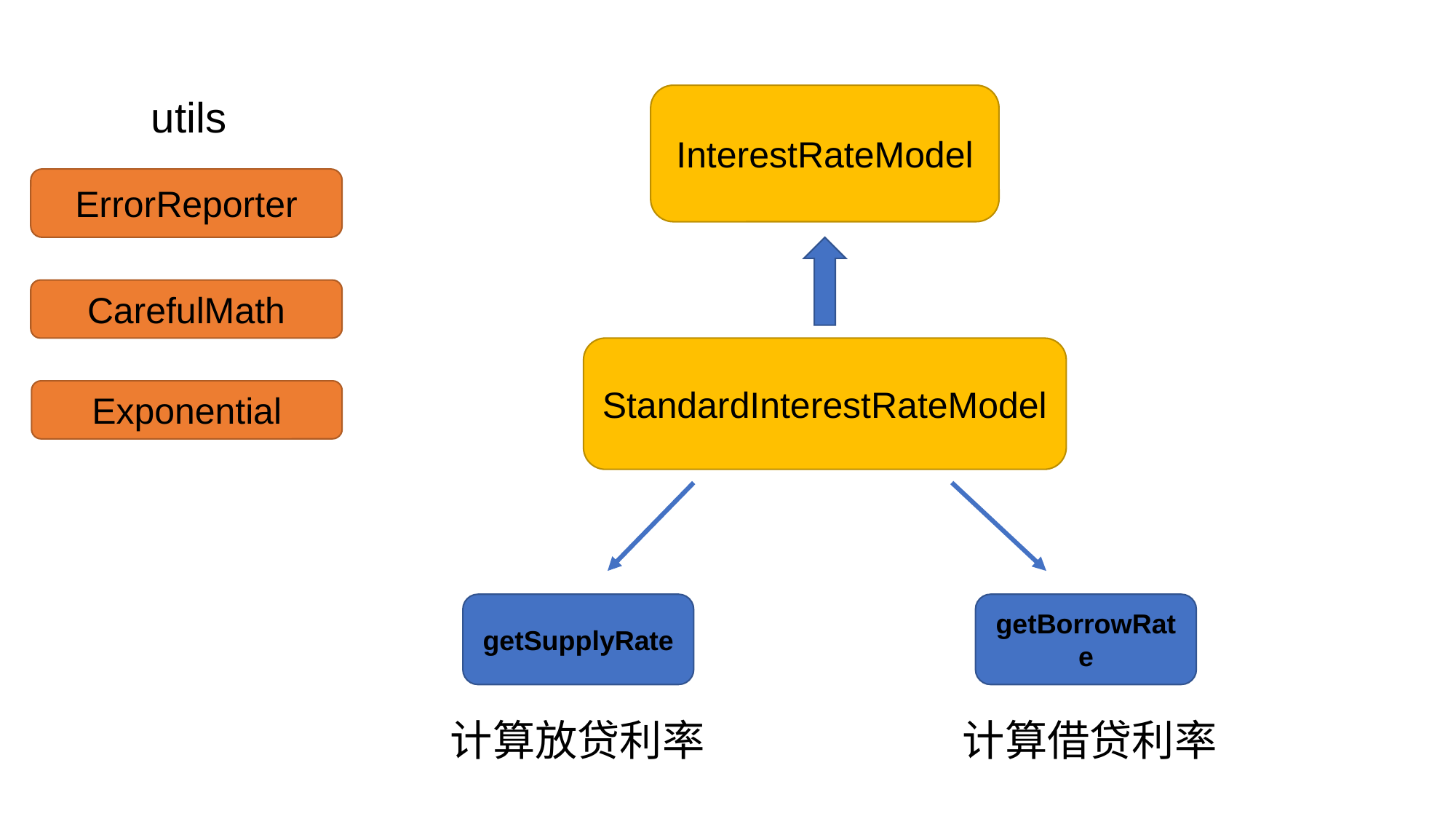

utils
InterestRateModel
ErrorReporter

CarefulMath
StandardInterestRateModel
Exponential
getSupplyRate
getBorrowRate
计算放贷利率
计算借贷利率